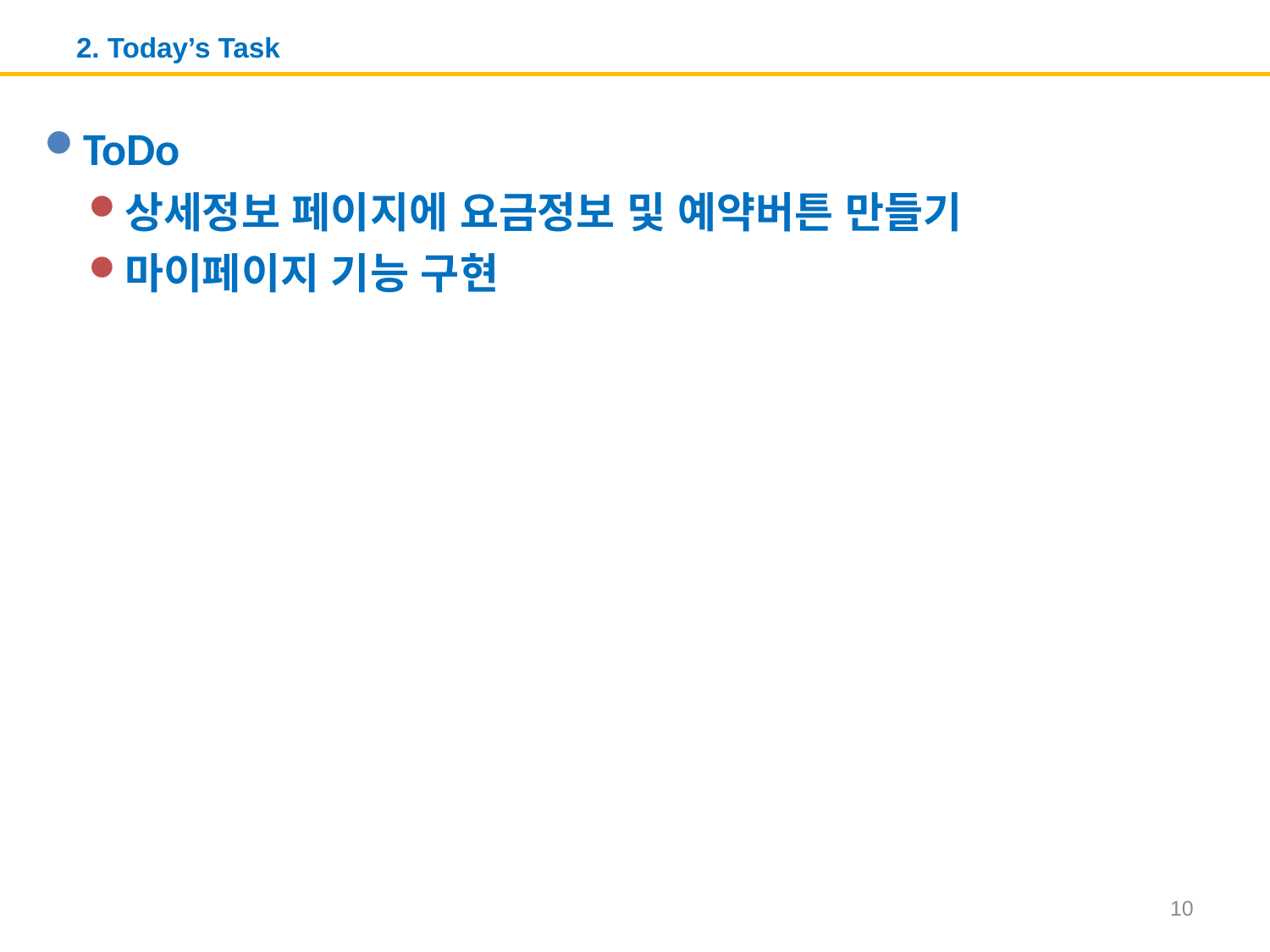

# 2. Today’s Task
ToDo
상세정보 페이지에 요금정보 및 예약버튼 만들기
마이페이지 기능 구현
10